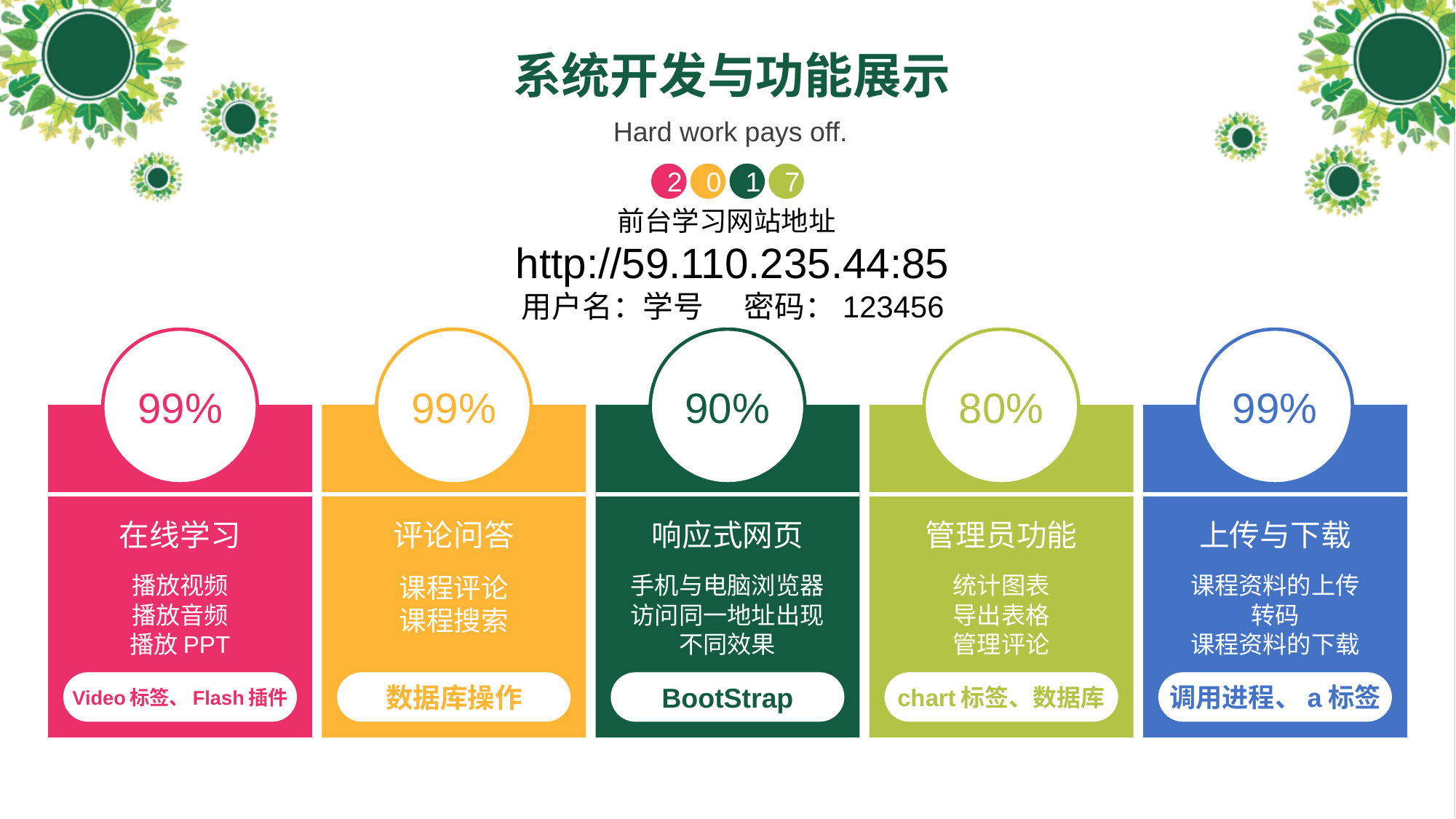

系统开发与功能展示
Hard work pays off.
前台学习网站地址   http://59.110.235.44:85
用户名：学号      密码：123456
99%
99%
90%
80%
99%

在线学习
评论问答
响应式网页
管理员功能
上传与下载
播放视频
播放音频
播放PPT
课程评论
课程搜索
手机与电脑浏览器访问同一地址出现不同效果
统计图表
导出表格
管理评论
课程资料的上传
转码
课程资料的下载
Video标签、Flash插件
数据库操作
BootStrap
chart标签、数据库
调用进程、a标签